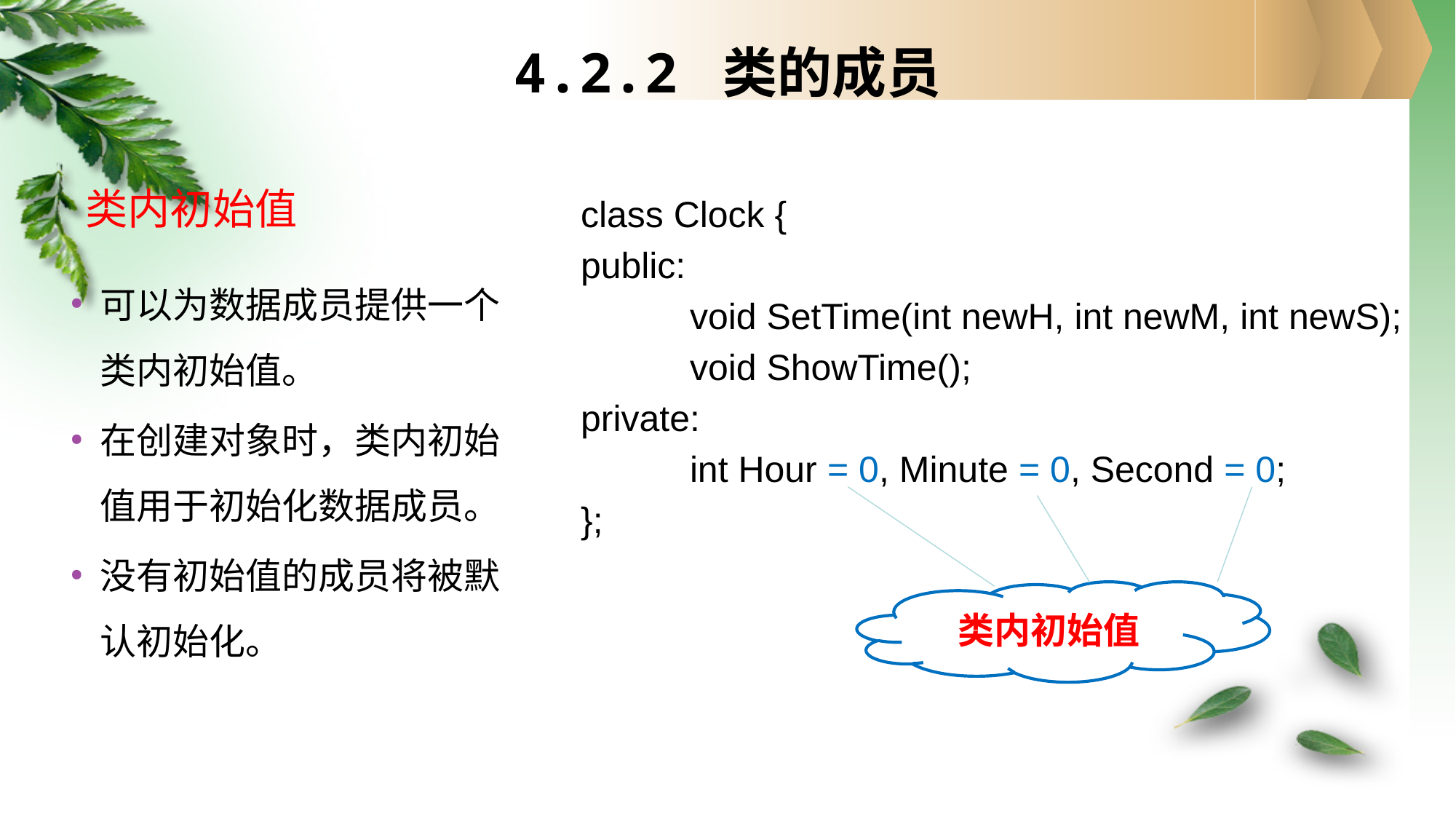

# 4.2.2 类的成员
类内初始值
class Clock {
public:
	void SetTime(int newH, int newM, int newS);
	void ShowTime();
private:
	int Hour = 0, Minute = 0, Second = 0;
};

可以为数据成员提供一个类内初始值。
在创建对象时，类内初始值用于初始化数据成员。
没有初始值的成员将被默认初始化。
类内初始值